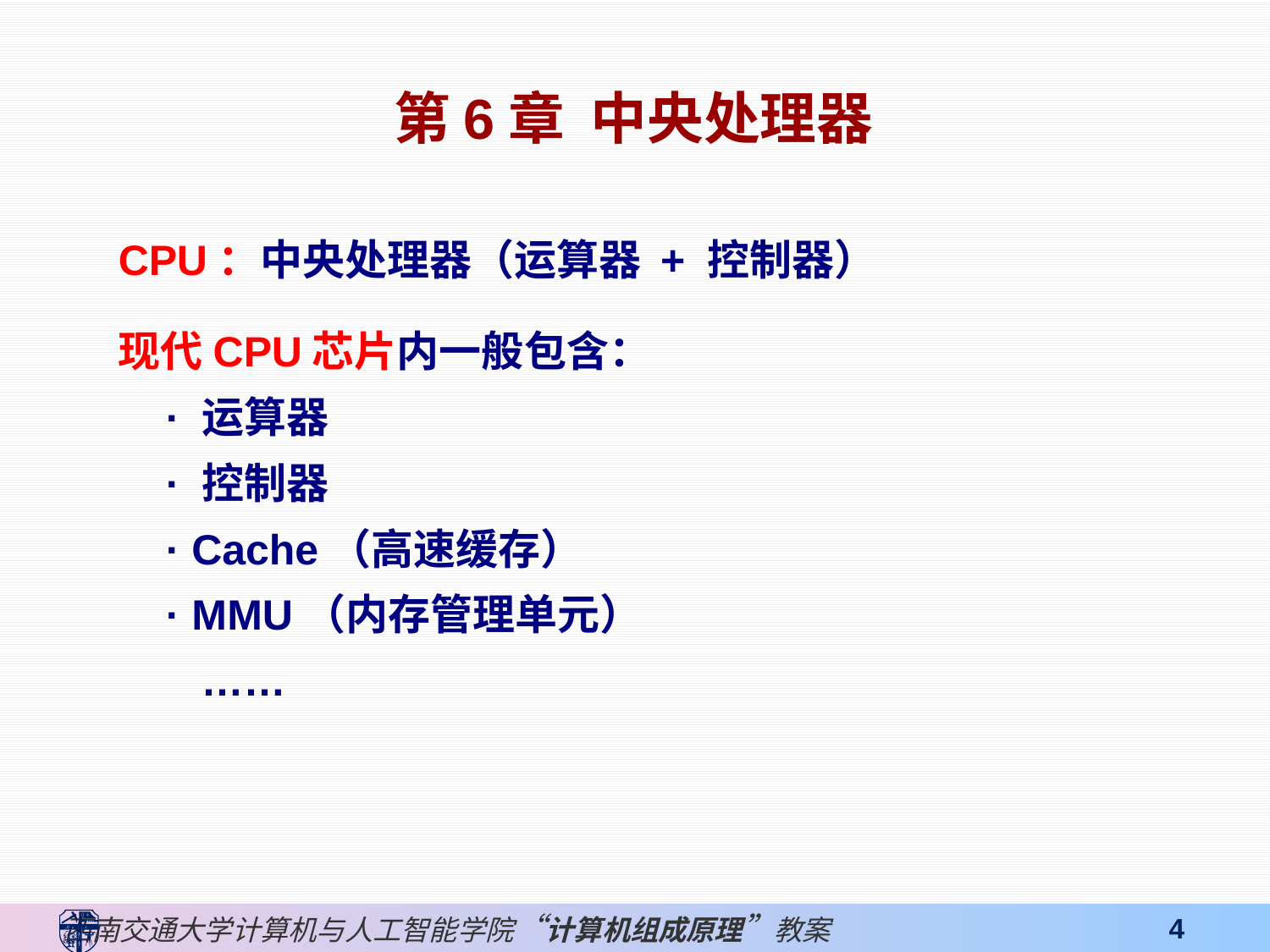

第6章  中央处理器
CPU：中央处理器（运算器 + 控制器）

现代CPU芯片内一般包含：
    · 运算器
    · 控制器
    · Cache（高速缓存）
    · MMU（内存管理单元）
       ……